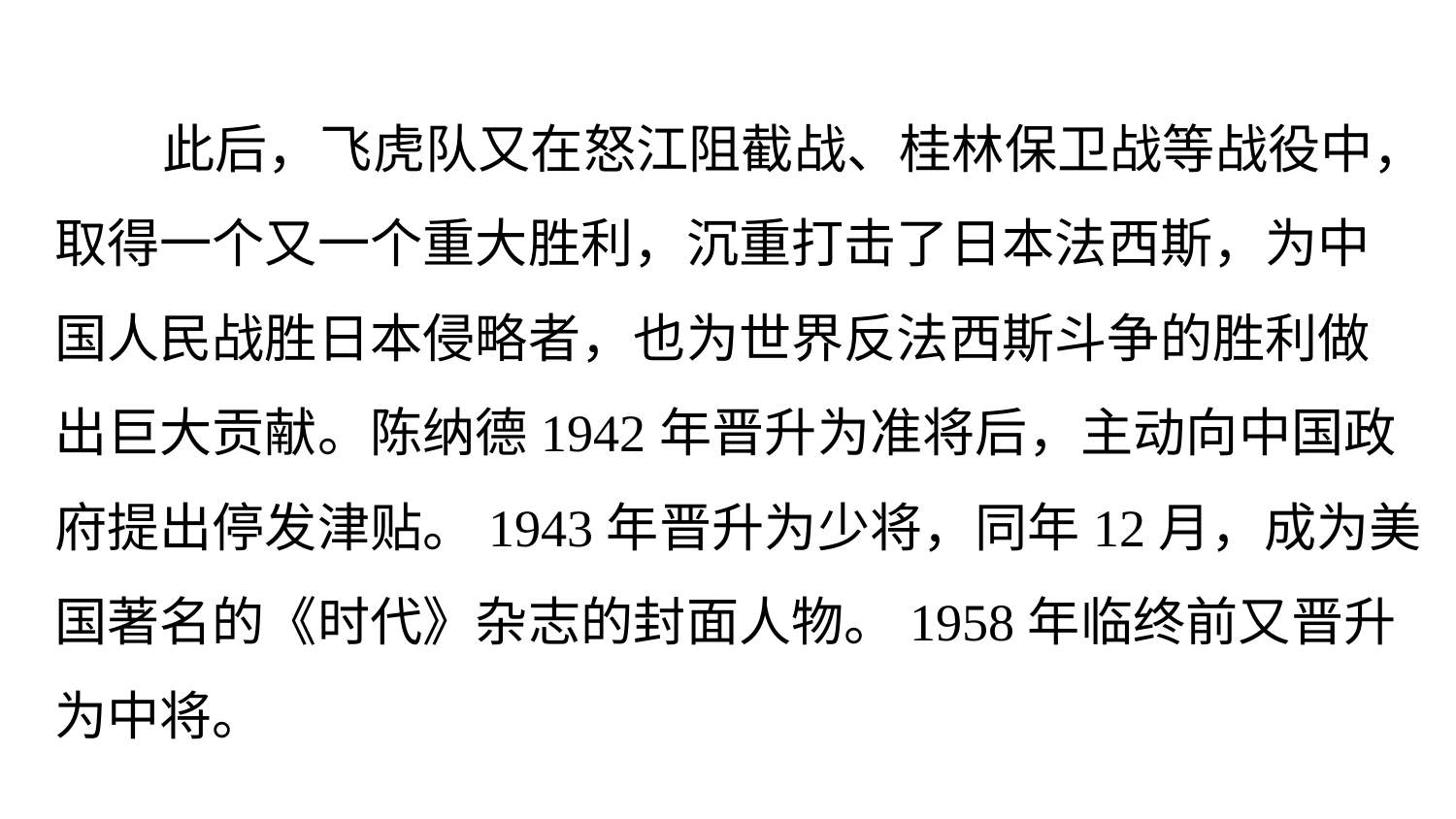

此后，飞虎队又在怒江阻截战、桂林保卫战等战役中，取得一个又一个重大胜利，沉重打击了日本法西斯，为中国人民战胜日本侵略者，也为世界反法西斯斗争的胜利做出巨大贡献。陈纳德1942年晋升为准将后，主动向中国政府提出停发津贴。1943年晋升为少将，同年12月，成为美国著名的《时代》杂志的封面人物。1958年临终前又晋升为中将。